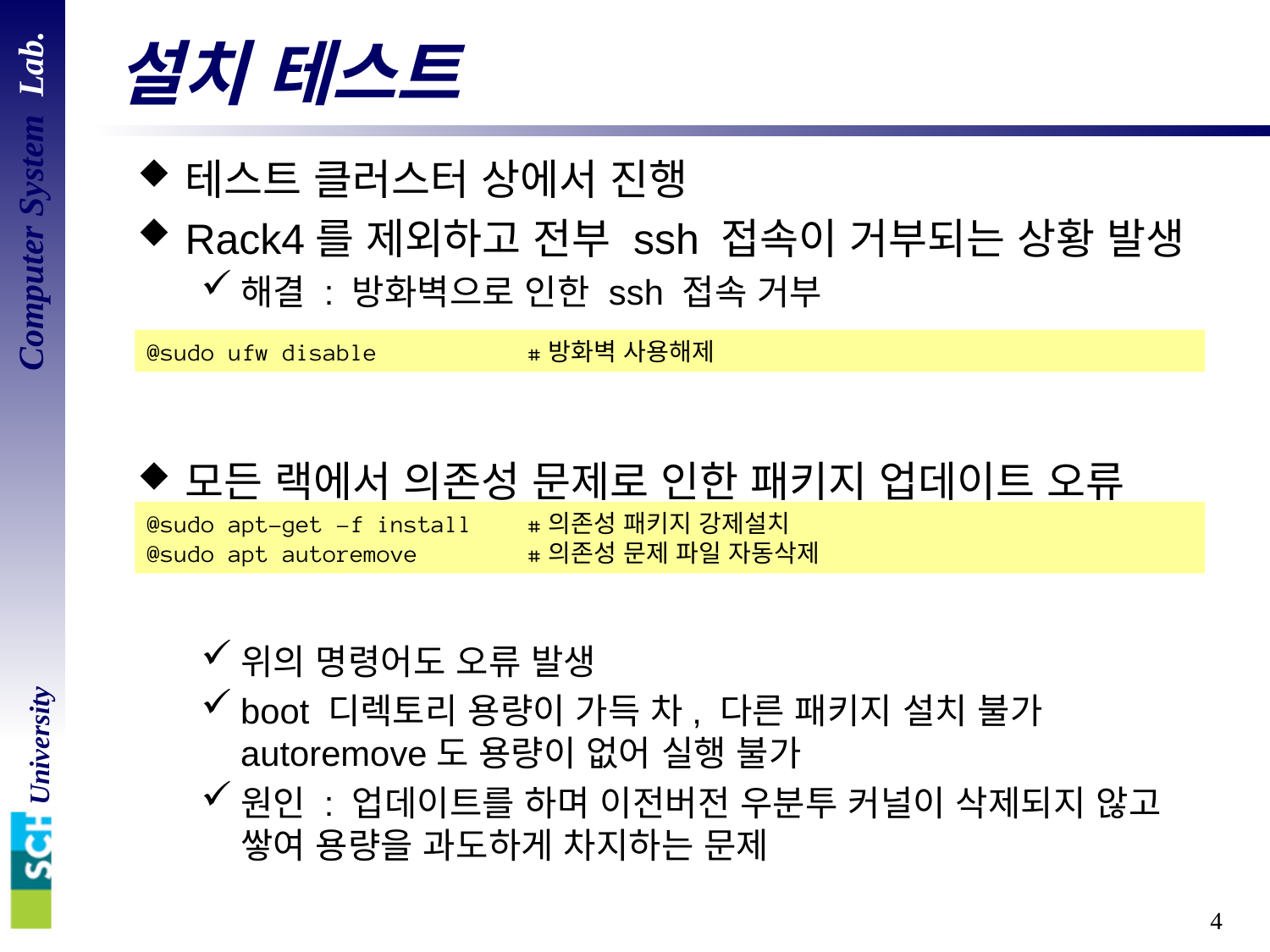

# 설치 테스트
테스트 클러스터 상에서 진행
Rack4를 제외하고 전부 ssh 접속이 거부되는 상황 발생
해결 : 방화벽으로 인한 ssh 접속 거부

모든 랙에서 의존성 문제로 인한 패키지 업데이트 오류

위의 명령어도 오류 발생
boot 디렉토리 용량이 가득 차, 다른 패키지 설치 불가	    autoremove도 용량이 없어 실행 불가
원인 : 업데이트를 하며 이전버전 우분투 커널이 삭제되지 않고 쌓여 용량을 과도하게 차지하는 문제
@sudo ufw disable		#방화벽 사용해제
@sudo apt-get –f install	#의존성 패키지 강제설치
@sudo apt autoremove	#의존성 문제 파일 자동삭제